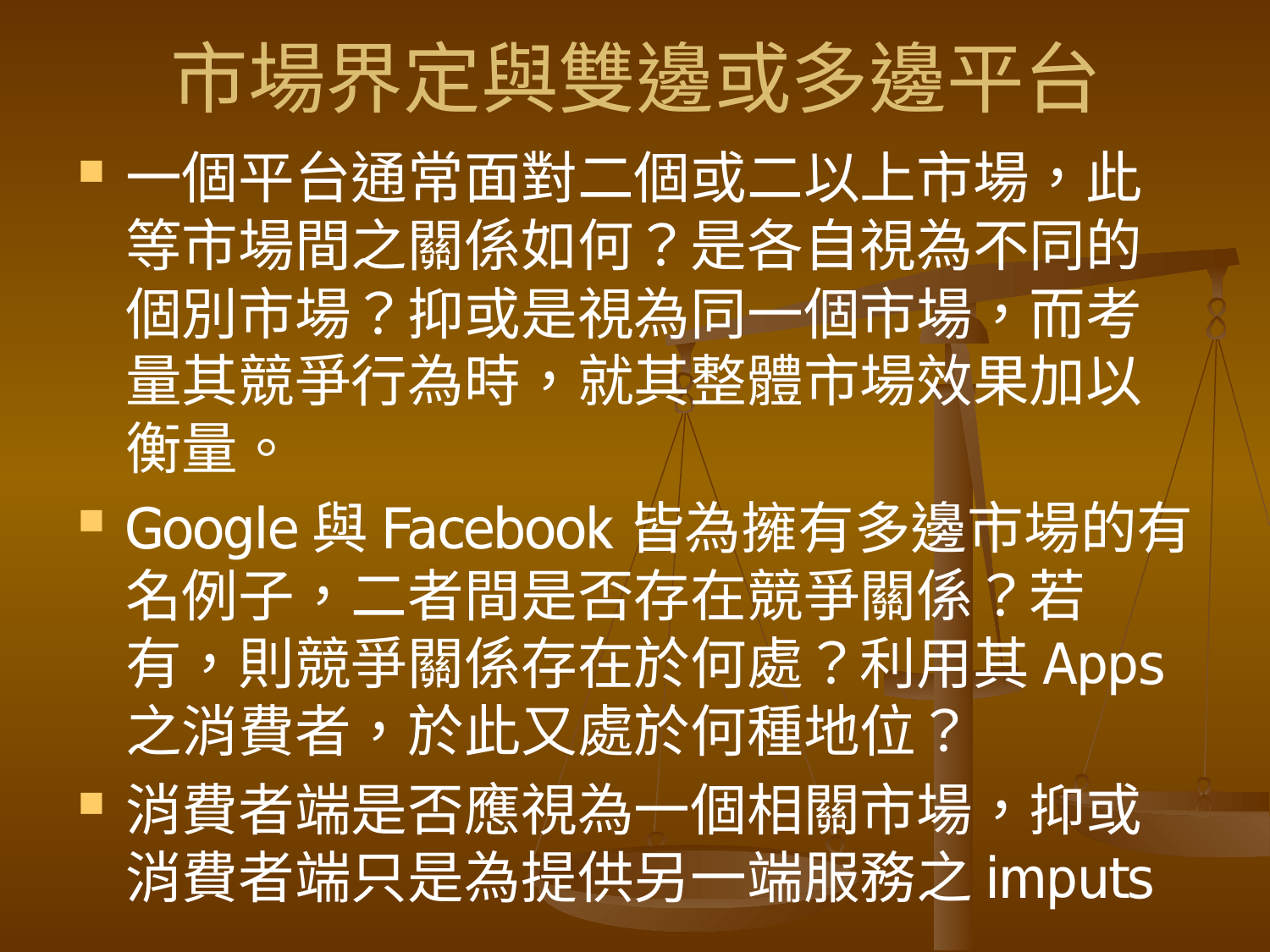

# 市場界定與雙邊或多邊平台
一個平台通常面對二個或二以上市場，此等市場間之關係如何？是各自視為不同的個別市場？抑或是視為同一個市場，而考量其競爭行為時，就其整體市場效果加以衡量。
Google與Facebook皆為擁有多邊市場的有名例子，二者間是否存在競爭關係？若有，則競爭關係存在於何處？利用其Apps之消費者，於此又處於何種地位？
消費者端是否應視為一個相關市場，抑或消費者端只是為提供另一端服務之imputs